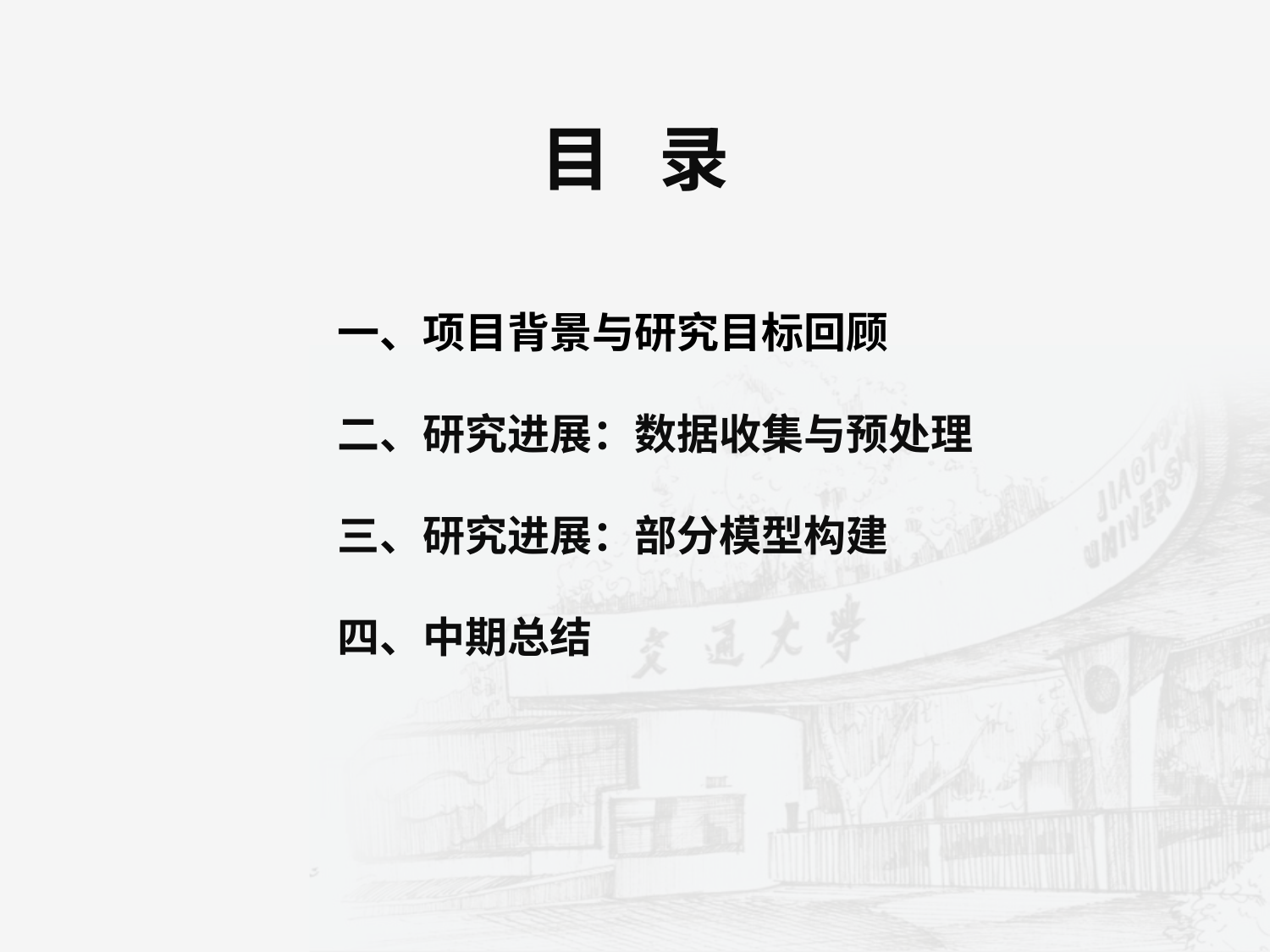

目   录
一、项目背景与研究目标回顾
二、研究进展：数据收集与预处理
三、研究进展：部分模型构建
四、中期总结